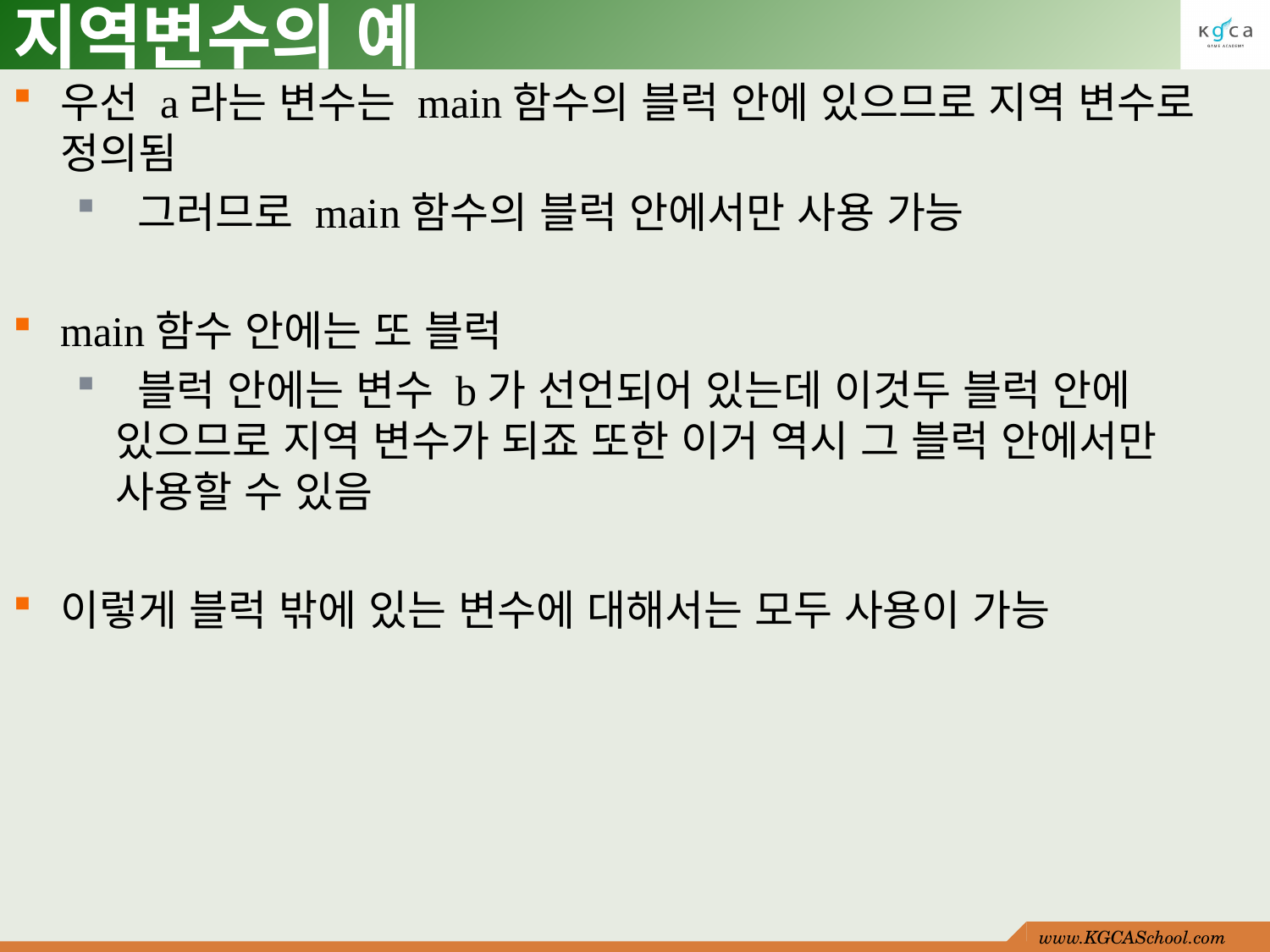

# 지역변수의 예
우선 a라는 변수는 main함수의 블럭 안에 있으므로 지역 변수로 정의됨
 그러므로 main함수의 블럭 안에서만 사용 가능

main함수 안에는 또 블럭
 블럭 안에는 변수 b가 선언되어 있는데 이것두 블럭 안에 있으므로 지역 변수가 되죠 또한 이거 역시 그 블럭 안에서만 사용할 수 있음

이렇게 블럭 밖에 있는 변수에 대해서는 모두 사용이 가능